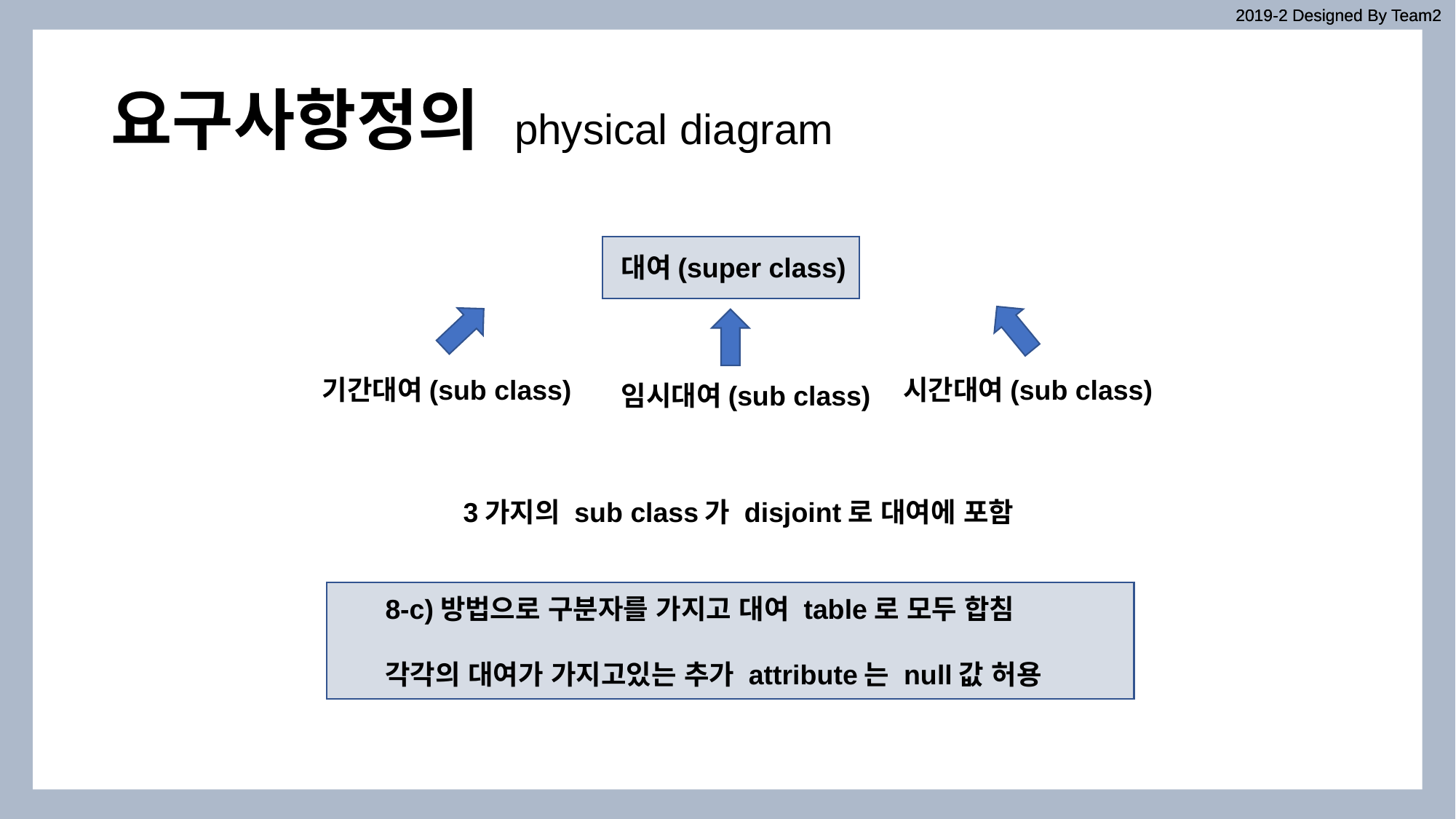

2019-2 Designed By Team2
2019-2 Designed By Team2
# 요구사항정의 physical diagram

대여(super class)

기간대여(sub class)
시간대여(sub class)
임시대여(sub class)
3가지의 sub class가 disjoint로 대여에 포함

8-c)방법으로 구분자를 가지고 대여 table로 모두 합침

각각의 대여가 가지고있는 추가 attribute는 null값 허용